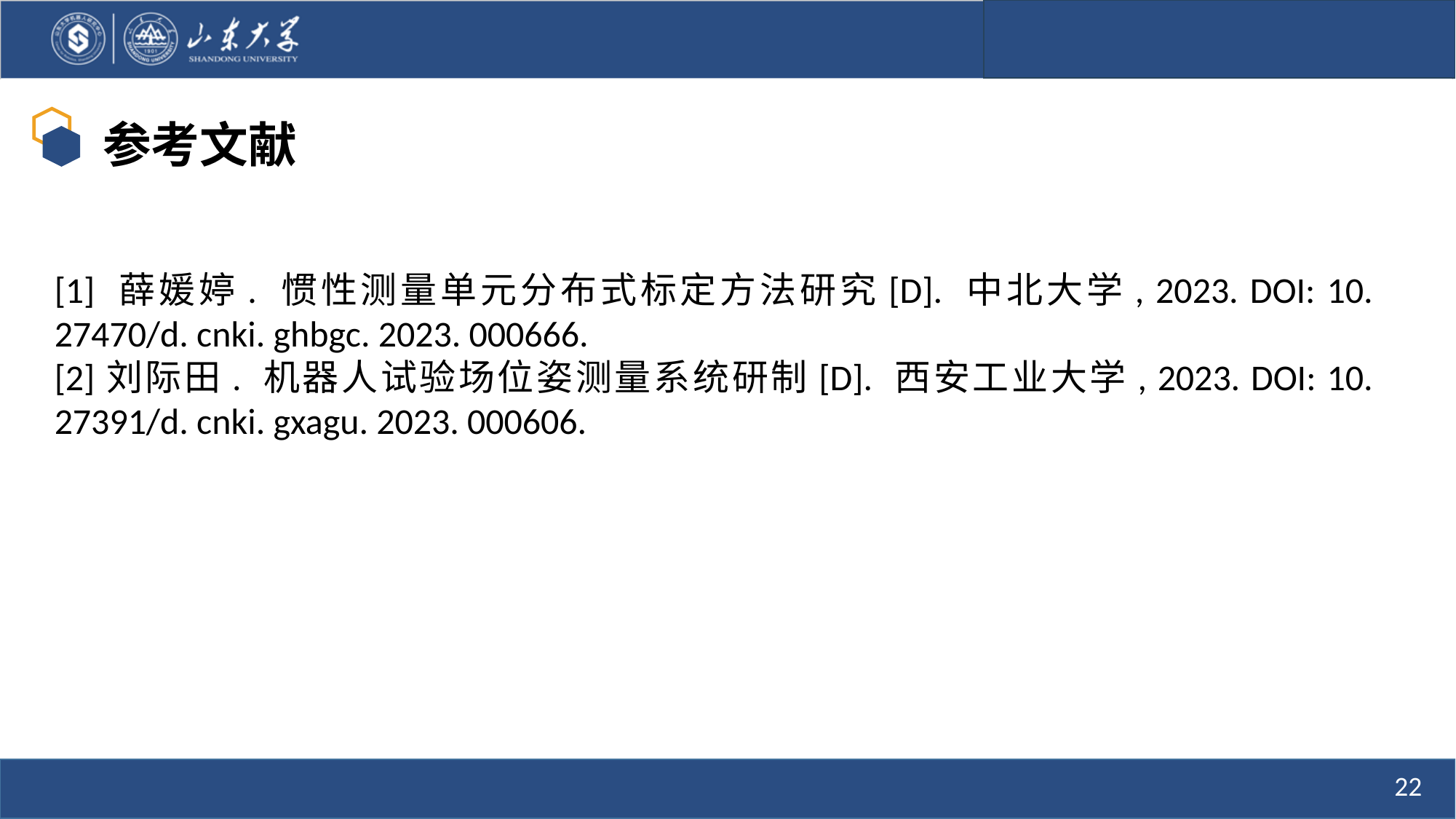

参考文献
[1] 薛媛婷. 惯性测量单元分布式标定方法研究[D]. 中北大学, 2023. DOI: 10. 27470/d. cnki. ghbgc. 2023. 000666.
[2]刘际田. 机器人试验场位姿测量系统研制[D]. 西安工业大学, 2023. DOI: 10. 27391/d. cnki. gxagu. 2023. 000606.
22